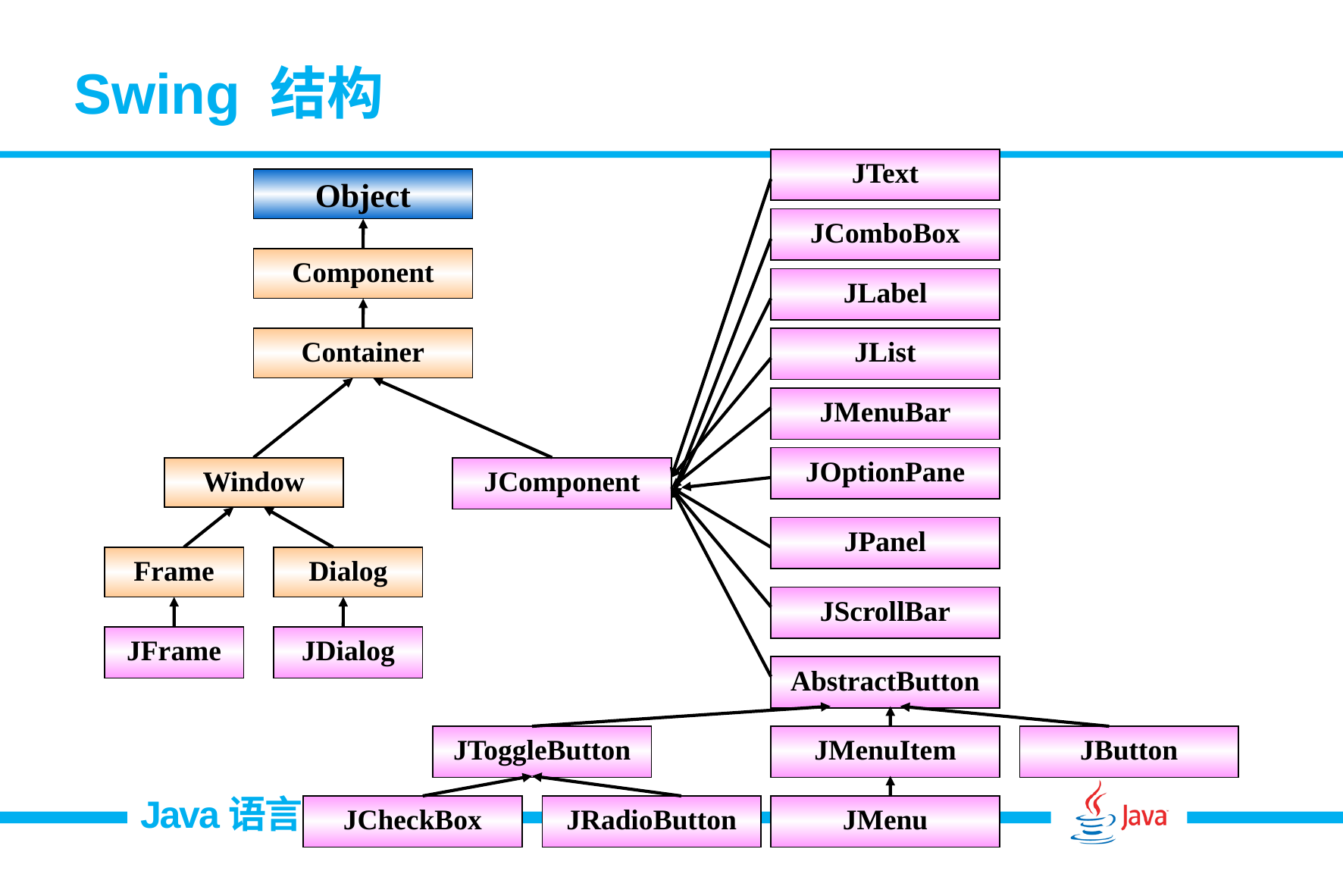

# Swing 结构
JText
Object

JComboBox

Component
JLabel

Container
JList

JMenuBar

JOptionPane
Window
JComponent

JPanel
Frame
Dialog
JScrollBar

JFrame
JDialog
AbstractButton

JToggleButton
JMenuItem
JButton

JCheckBox
JRadioButton
JMenu